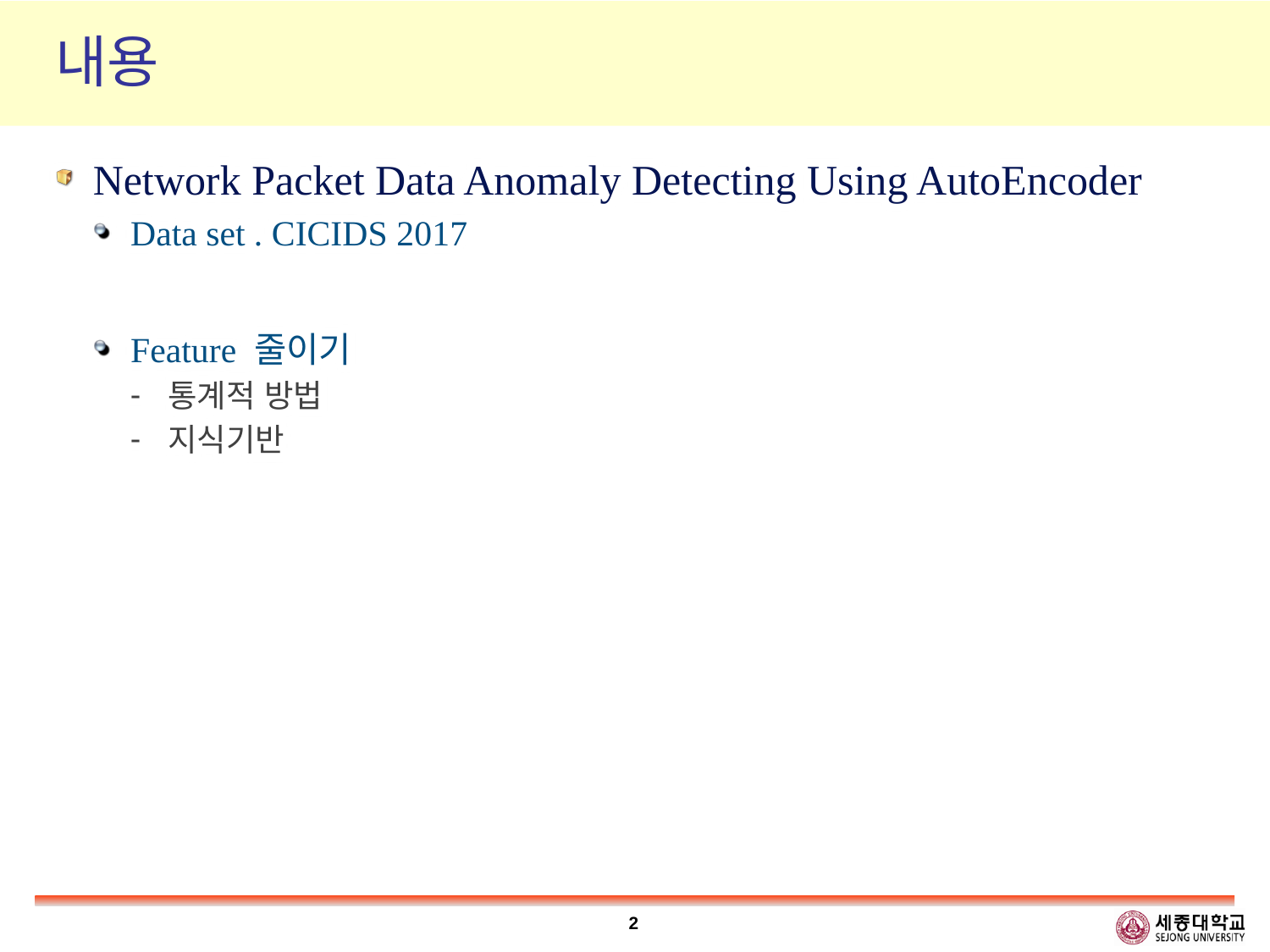

# 내용
Network Packet Data Anomaly Detecting Using AutoEncoder
Data set . CICIDS 2017

Feature 줄이기
통계적 방법
지식기반
2